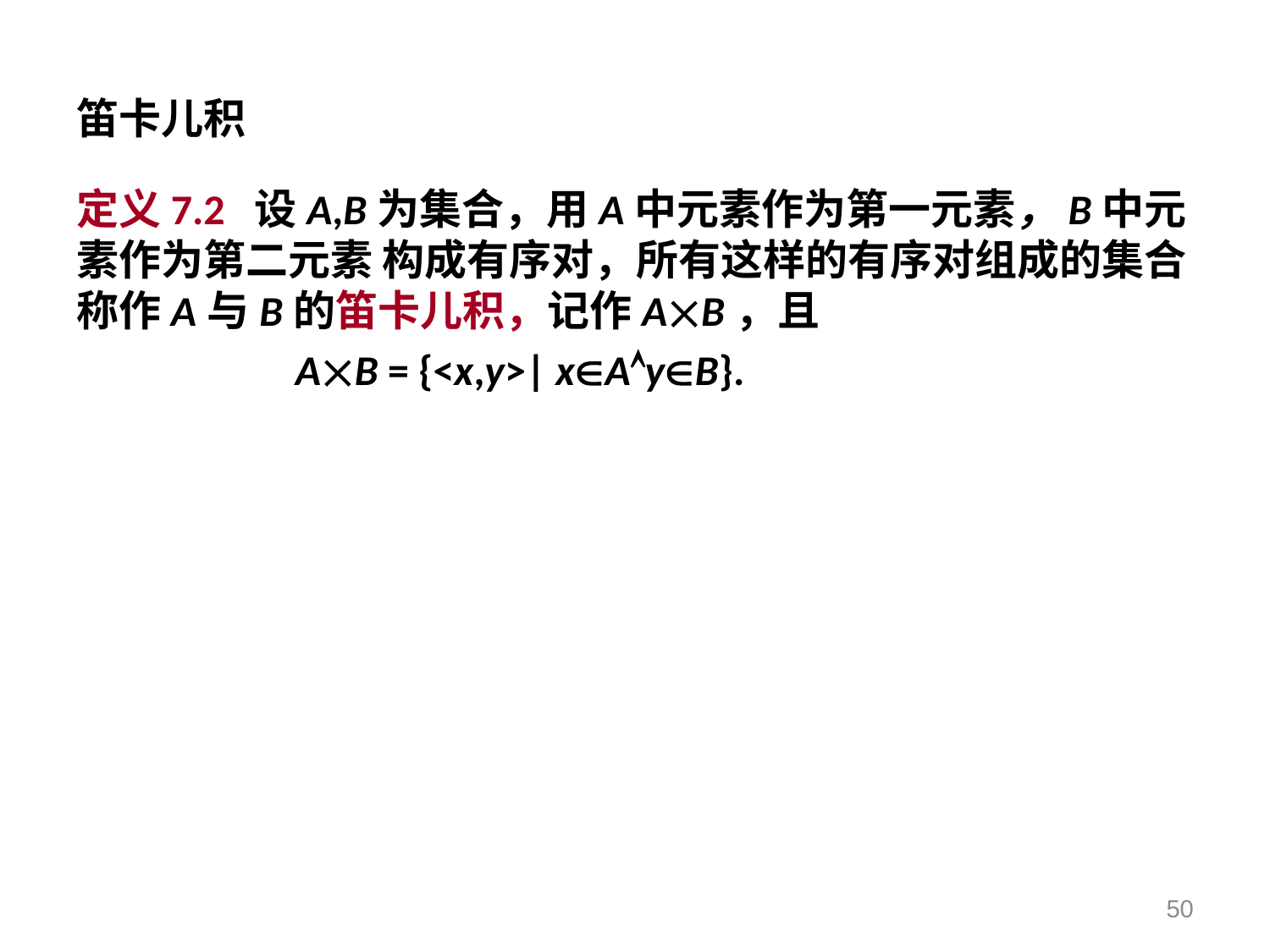

# 笛卡儿积
定义7.2  设A,B为集合，用A中元素作为第一元素，B中元素作为第二元素 构成有序对，所有这样的有序对组成的集合称作A与B的笛卡儿积，记作A×B，且
                       A×B = {<x,y>| x∈A∧y∈B}.
50